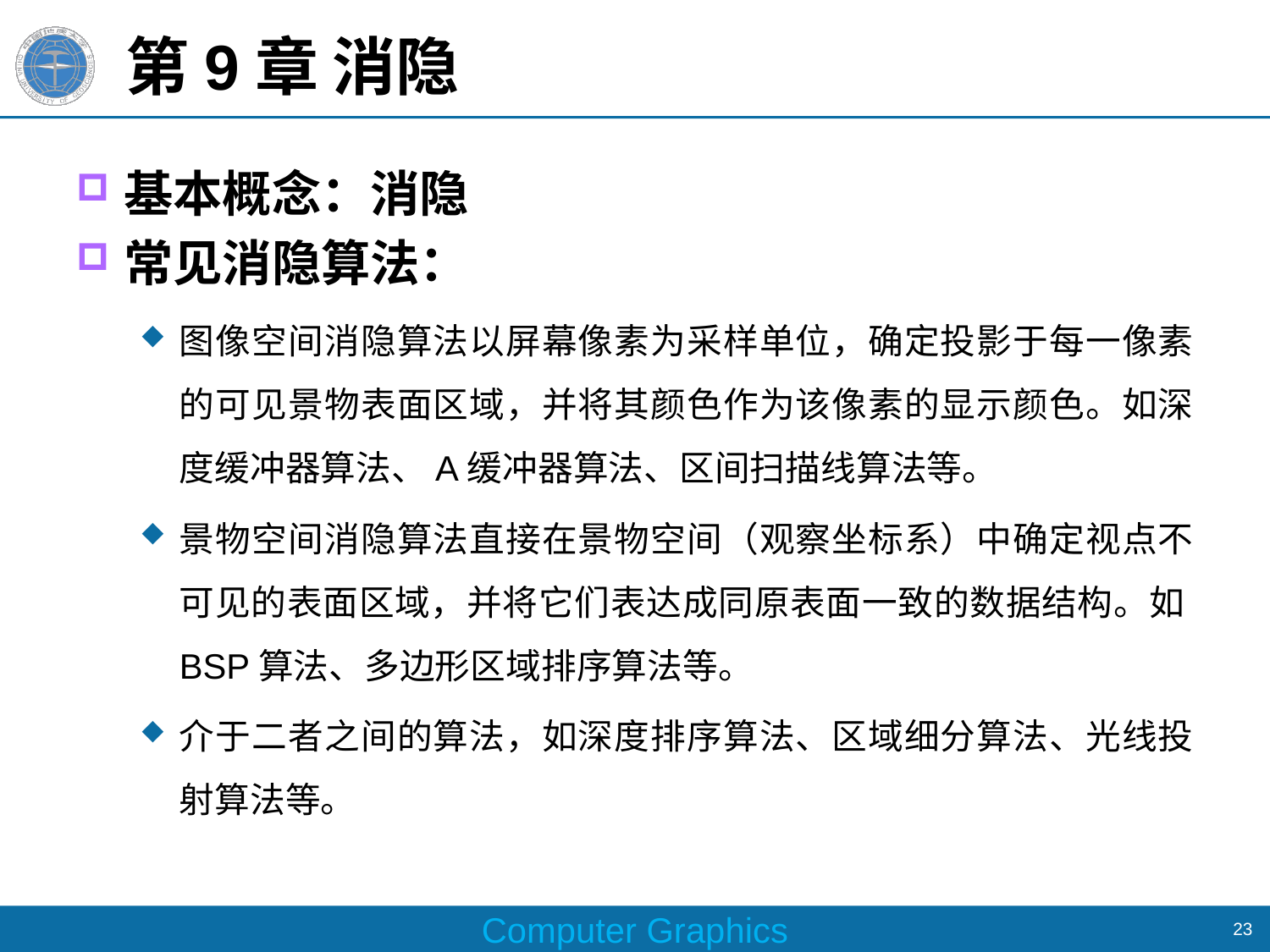

# 第9章 消隐
基本概念：消隐
常见消隐算法：
图像空间消隐算法以屏幕像素为采样单位，确定投影于每一像素的可见景物表面区域，并将其颜色作为该像素的显示颜色。如深度缓冲器算法、A缓冲器算法、区间扫描线算法等。
景物空间消隐算法直接在景物空间（观察坐标系）中确定视点不可见的表面区域，并将它们表达成同原表面一致的数据结构。如BSP算法、多边形区域排序算法等。
介于二者之间的算法，如深度排序算法、区域细分算法、光线投射算法等。